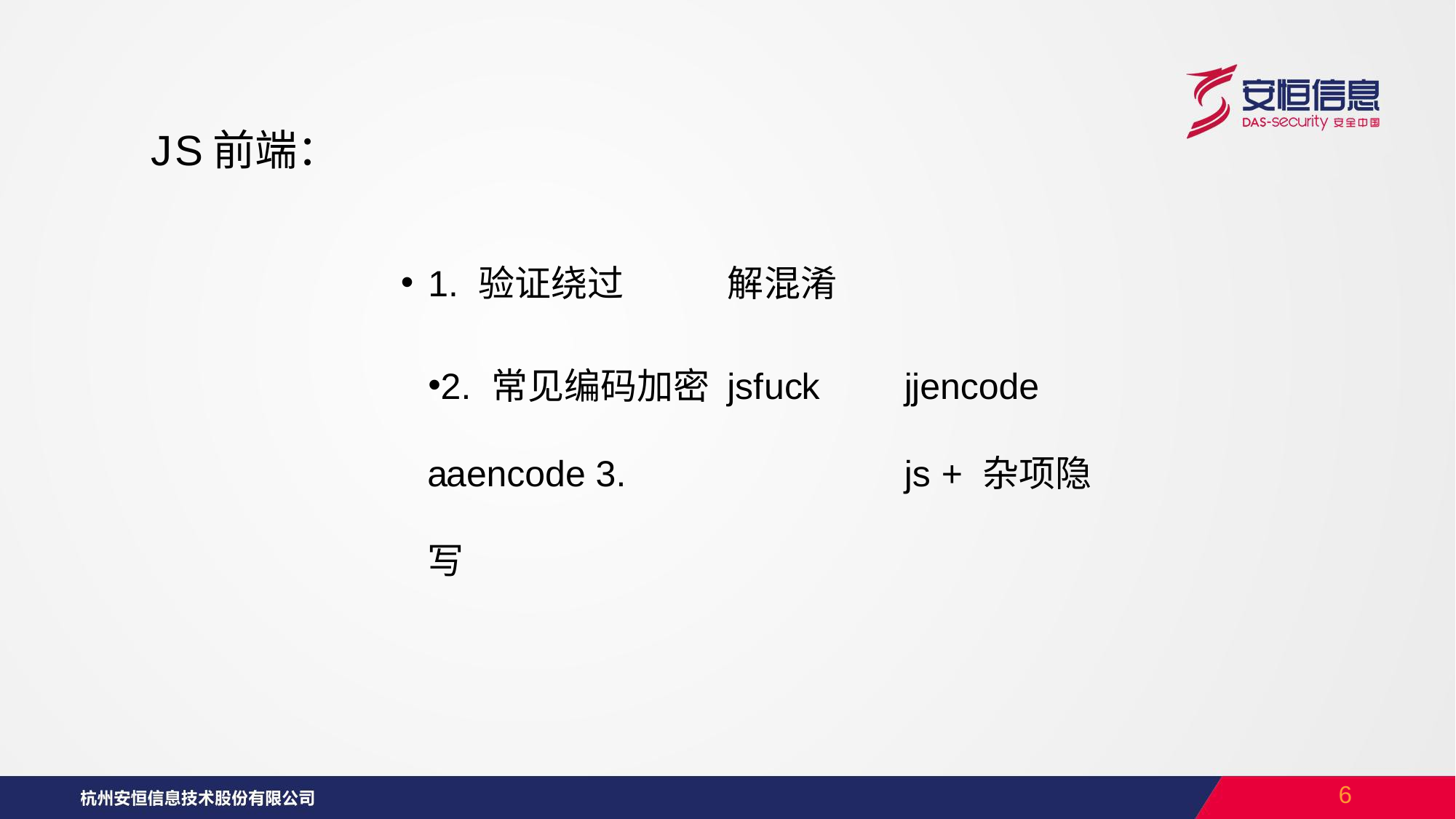

JS前端：
1. 验证绕过	解混淆
2. 常见编码加密 jsfuck	jjencode	aaencode 3.	js + 杂项隐写
6